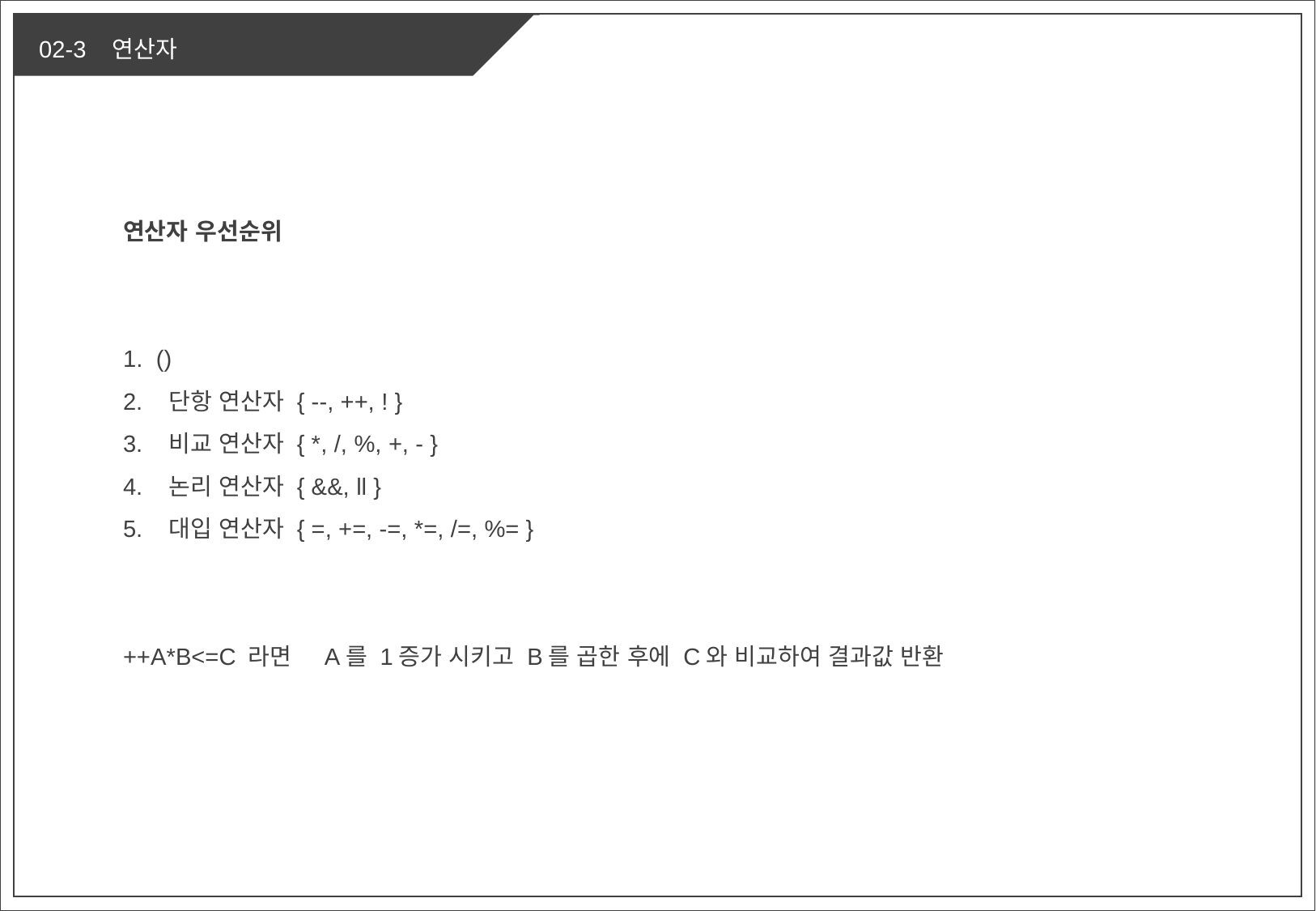

연산자 우선순위

1.  ()
단항 연산자 { --, ++, ! }
비교 연산자 { *, /, %, +, - }
논리 연산자 { &&, ll }
대입 연산자 { =, +=, -=, *=, /=, %= }

++A*B<=C 라면    A를 1증가 시키고 B를 곱한 후에 C와 비교하여 결과값 반환